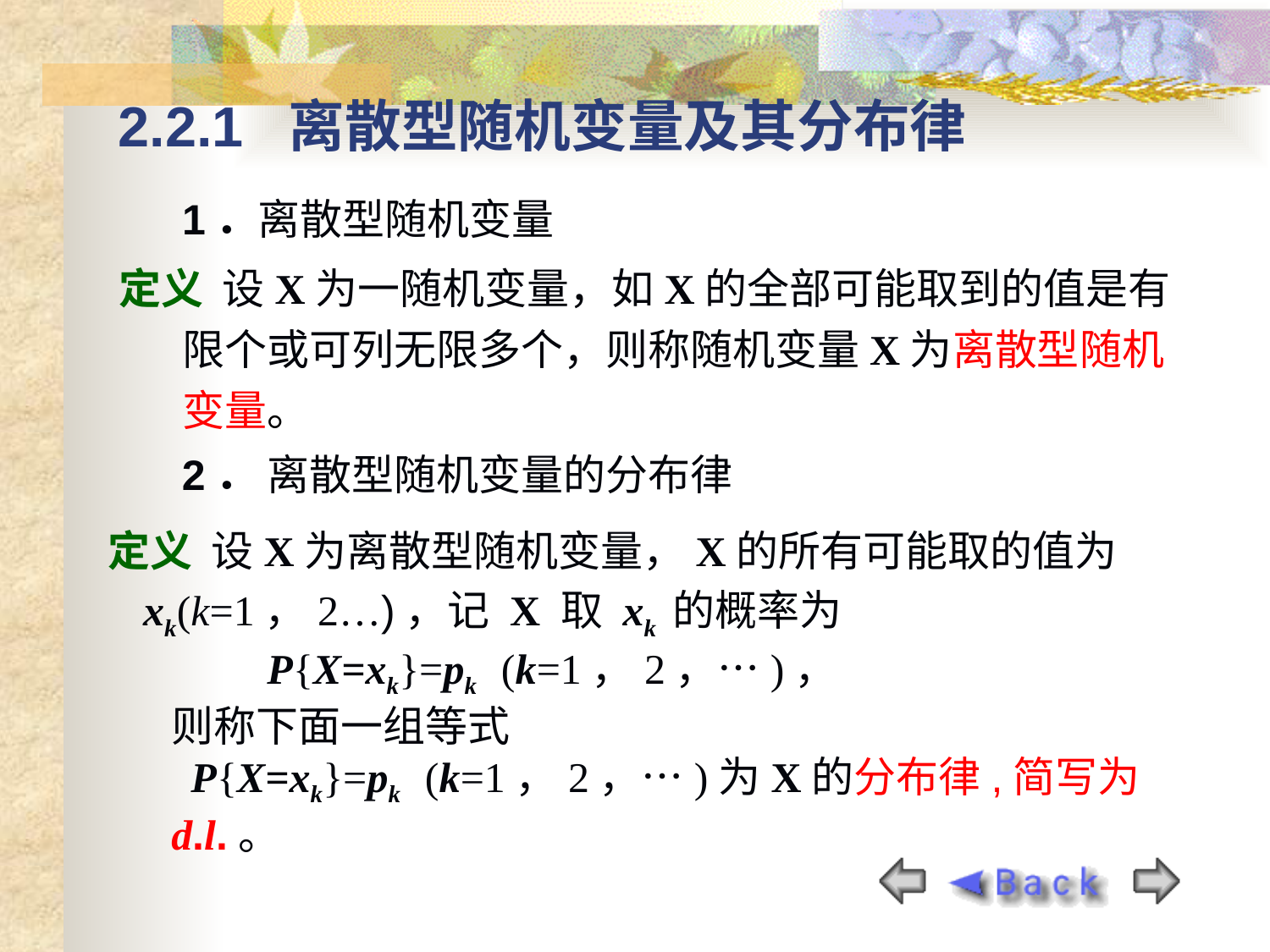

2.2.1  离散型随机变量及其分布律
1．离散型随机变量
定义  设X为一随机变量，如X的全部可能取到的值是有限个或可列无限多个，则称随机变量X为离散型随机变量。
2． 离散型随机变量的分布律

定义  设X为离散型随机变量，X的所有可能取的值为
   xk(k=1，2…)，记 X 取 xk 的概率为
         P{X=xk}=pk    (k=1，2，…)，
则称下面一组等式
 P{X=xk}=pk    (k=1，2，…)为X的分布律,简写为d.l.。